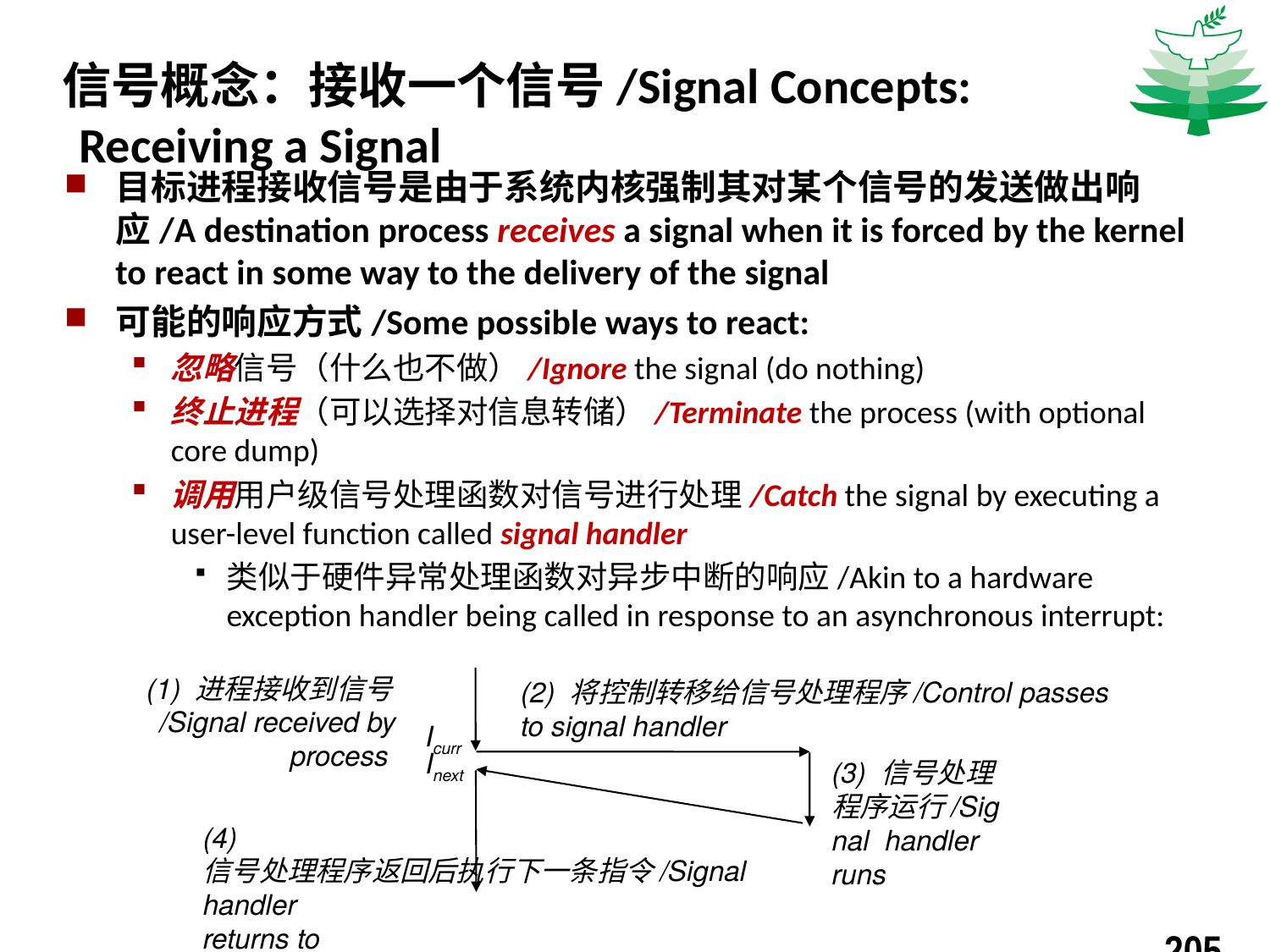

# 信号概念：接收一个信号/Signal Concepts: Receiving a Signal
目标进程接收信号是由于系统内核强制其对某个信号的发送做出响应/A destination process receives a signal when it is forced by the kernel to react in some way to the delivery of the signal
可能的响应方式/Some possible ways to react:
忽略信号（什么也不做）/Ignore the signal (do nothing)
终止进程（可以选择对信息转储）/Terminate the process (with optional core dump)
调用用户级信号处理函数对信号进行处理/Catch the signal by executing a user-level function called signal handler
类似于硬件异常处理函数对异步中断的响应/Akin to a hardware exception handler being called in response to an asynchronous interrupt:

(1) 进程接收到信号/Signal received by process

(2) 将控制转移给信号处理程序/Control passes
to signal handler
Icurr
Inext
(3) 信号处理程序运行/Signal  handler runs

(4) 信号处理程序返回后执行下一条指令/Signal handler
returns to
next instruction